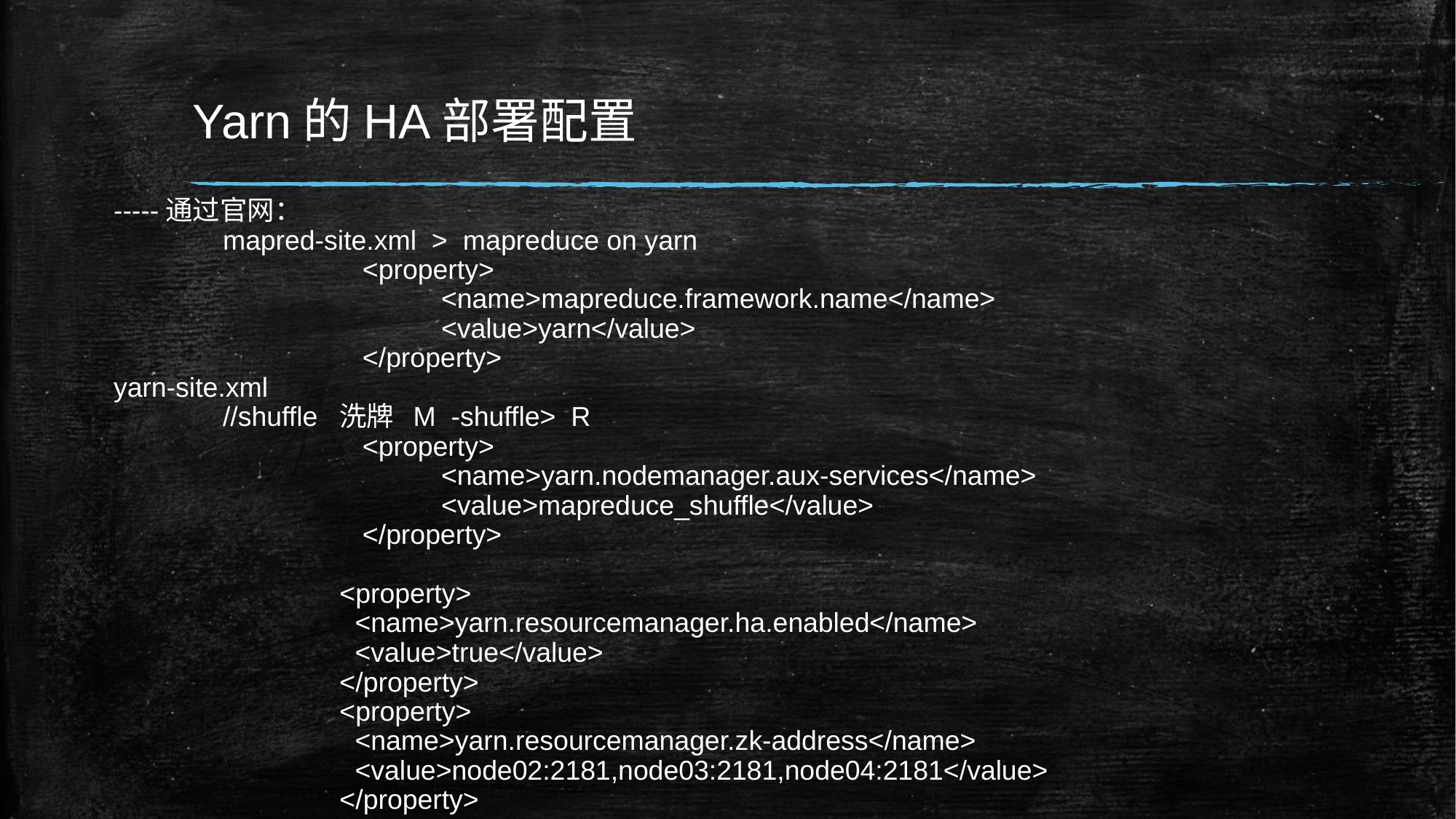

# Yarn的HA部署配置
-----通过官网：
	mapred-site.xml  >  mapreduce on yarn
		    <property>
			<name>mapreduce.framework.name</name>
			<value>yarn</value>
		    </property>
yarn-site.xml
	//shuffle  洗牌  M  -shuffle>  R
		    <property>
			<name>yarn.nodemanager.aux-services</name>
			<value>mapreduce_shuffle</value>
		    </property>

		 <property>
		   <name>yarn.resourcemanager.ha.enabled</name>
		   <value>true</value>
		 </property>
		 <property>
		   <name>yarn.resourcemanager.zk-address</name>
		   <value>node02:2181,node03:2181,node04:2181</value>
		 </property>